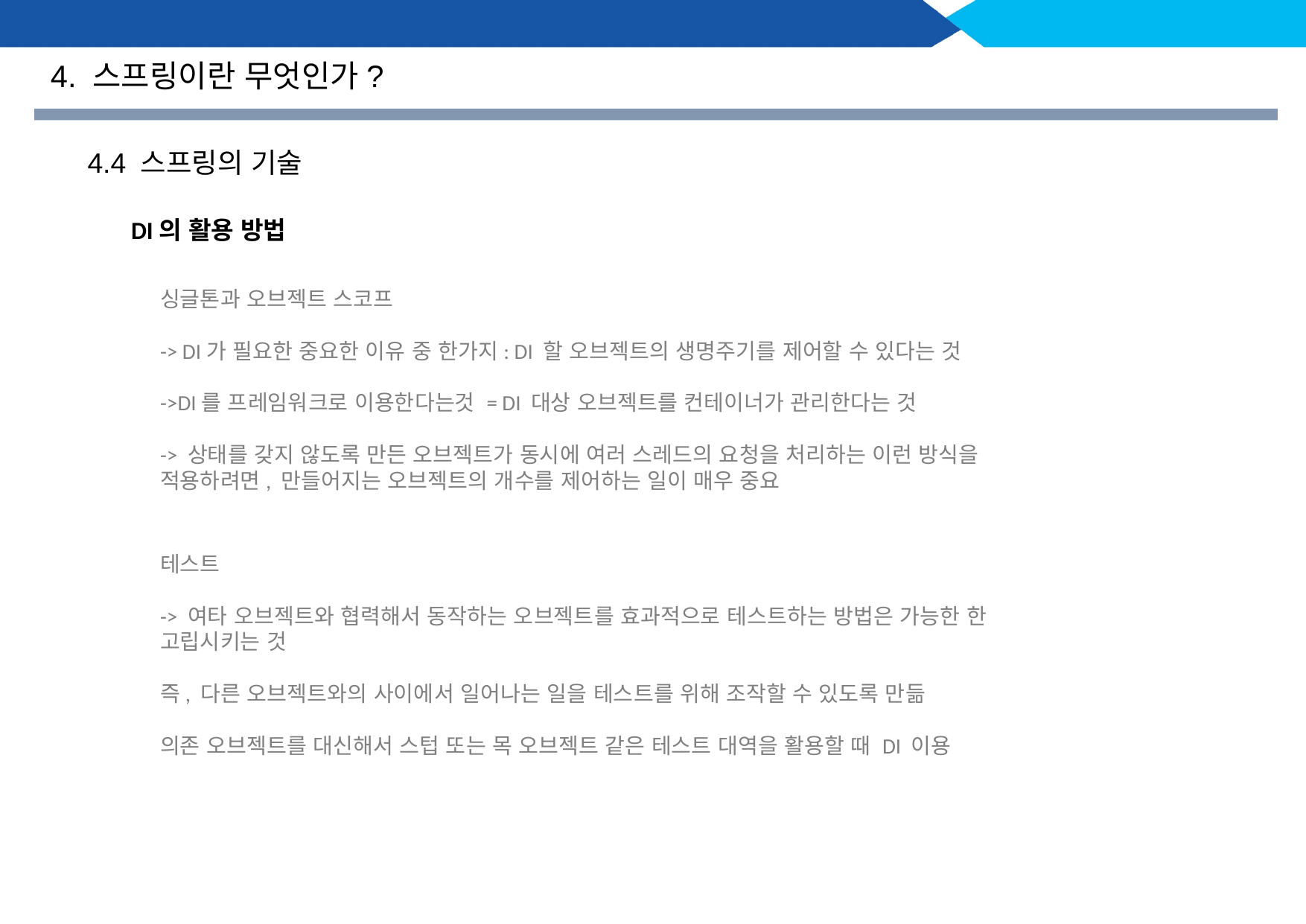

4. 스프링이란 무엇인가?
4.4 스프링의 기술
DI의 활용 방법
싱글톤과 오브젝트 스코프

-> DI가 필요한 중요한 이유 중 한가지: DI 할 오브젝트의 생명주기를 제어할 수 있다는 것

->DI를 프레임워크로 이용한다는것 = DI 대상 오브젝트를 컨테이너가 관리한다는 것

-> 상태를 갖지 않도록 만든 오브젝트가 동시에 여러 스레드의 요청을 처리하는 이런 방식을 적용하려면, 만들어지는 오브젝트의 개수를 제어하는 일이 매우 중요
테스트

-> 여타 오브젝트와 협력해서 동작하는 오브젝트를 효과적으로 테스트하는 방법은 가능한 한 고립시키는 것

즉, 다른 오브젝트와의 사이에서 일어나는 일을 테스트를 위해 조작할 수 있도록 만듦

의존 오브젝트를 대신해서 스텁 또는 목 오브젝트 같은 테스트 대역을 활용할 때 DI 이용